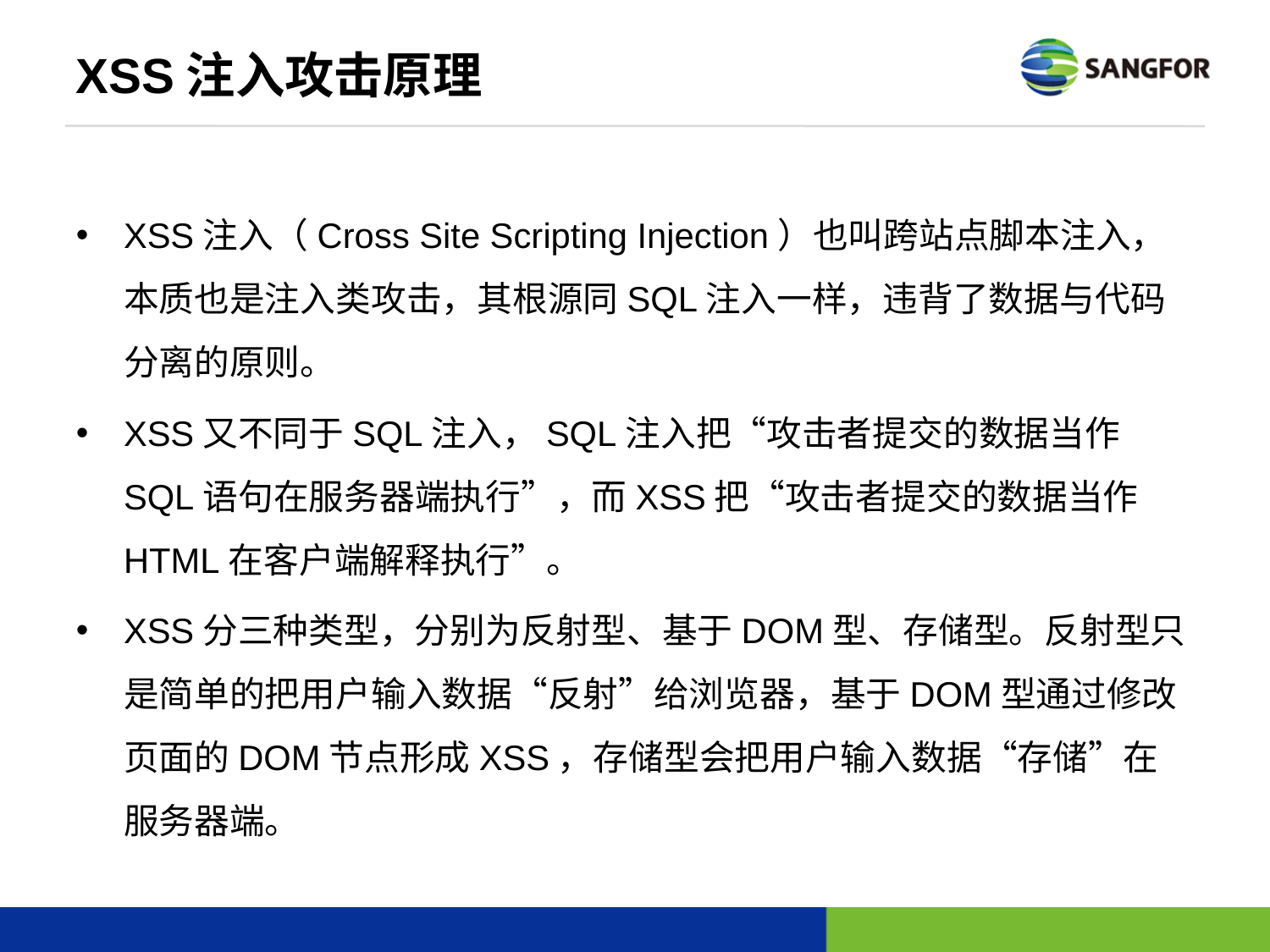

# XSS注入攻击原理
XSS注入（Cross Site Scripting Injection）也叫跨站点脚本注入，本质也是注入类攻击，其根源同SQL注入一样，违背了数据与代码分离的原则。
XSS又不同于SQL注入，SQL注入把“攻击者提交的数据当作SQL语句在服务器端执行”，而XSS把“攻击者提交的数据当作HTML在客户端解释执行”。
XSS分三种类型，分别为反射型、基于DOM型、存储型。反射型只是简单的把用户输入数据“反射”给浏览器，基于DOM型通过修改页面的DOM节点形成XSS，存储型会把用户输入数据“存储”在服务器端。